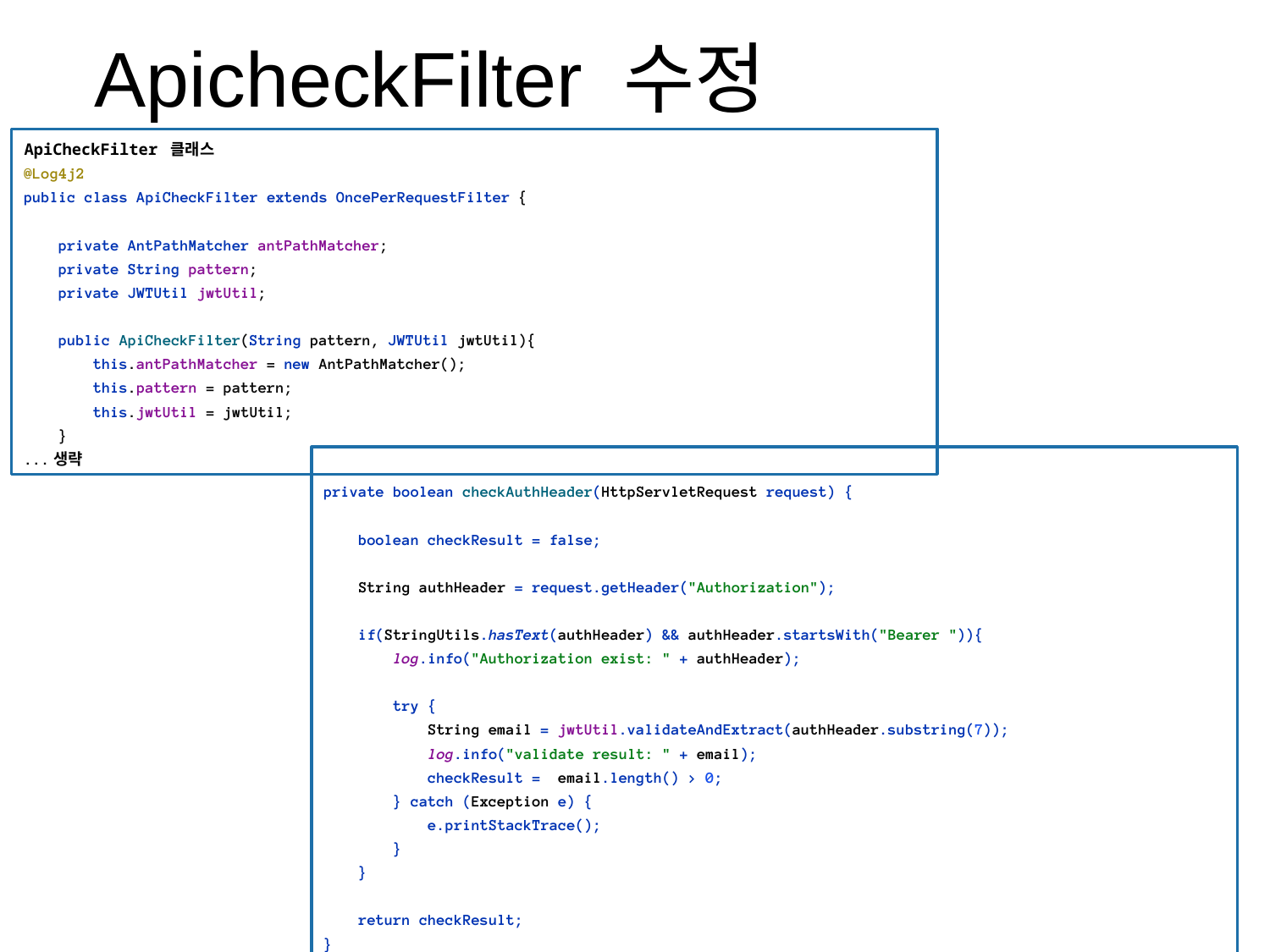

# ApicheckFilter 수정
ApiCheckFilter 클래스
@Log4j2
public class ApiCheckFilter extends OncePerRequestFilter {
    private AntPathMatcher antPathMatcher;
    private String pattern;
    private JWTUtil jwtUtil;
    public ApiCheckFilter(String pattern, JWTUtil jwtUtil){
        this.antPathMatcher = new AntPathMatcher();
        this.pattern = pattern;
        this.jwtUtil = jwtUtil;
    }
...생략
private boolean checkAuthHeader(HttpServletRequest request) {
    boolean checkResult = false;
    String authHeader = request.getHeader("Authorization");
    if(StringUtils.hasText(authHeader) && authHeader.startsWith("Bearer ")){
        log.info("Authorization exist: " + authHeader);
        try {
            String email = jwtUtil.validateAndExtract(authHeader.substring(7));
            log.info("validate result: " + email);
            checkResult =  email.length() > 0;
        } catch (Exception e) {
            e.printStackTrace();
        }
    }
    return checkResult;
}